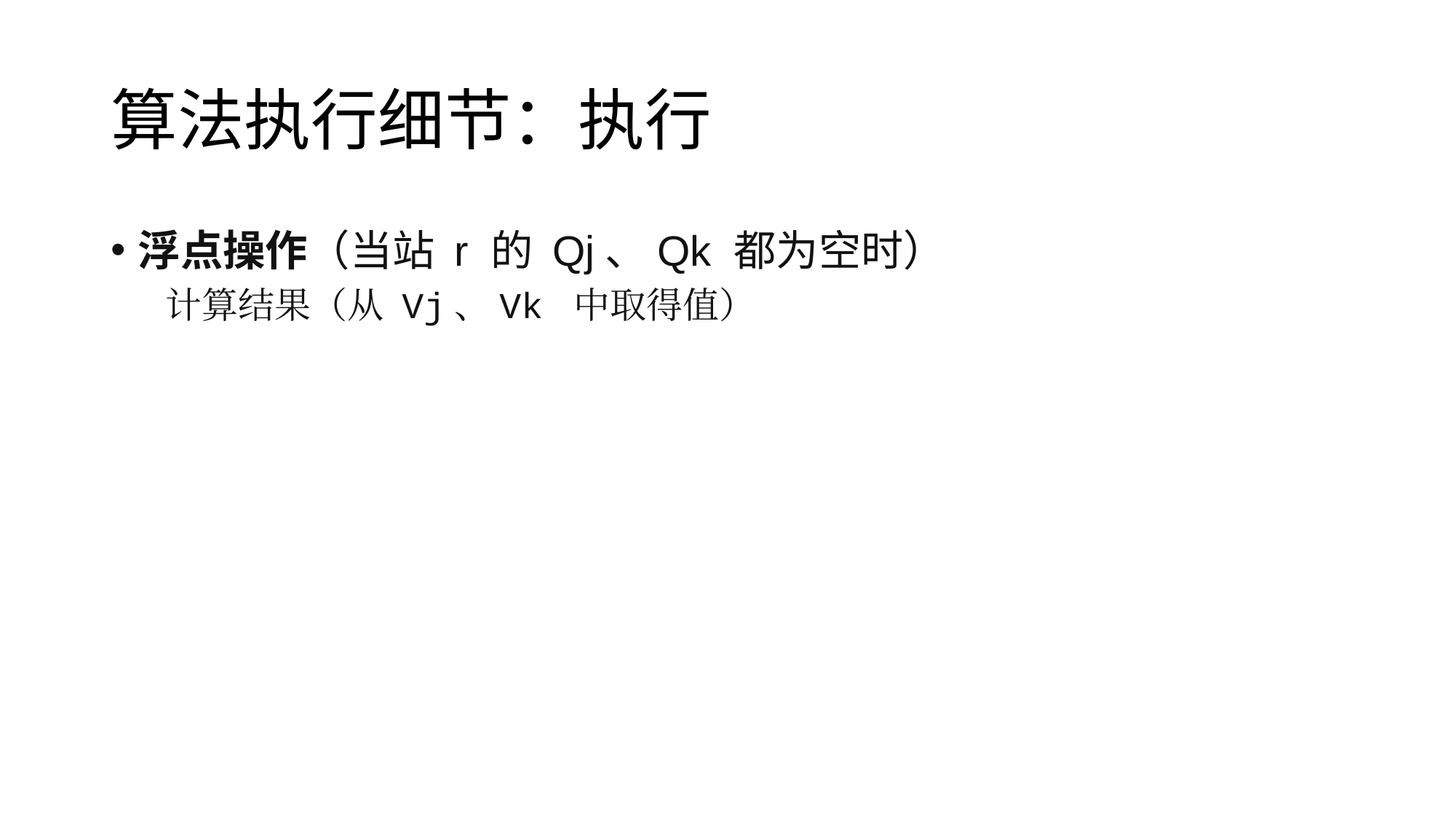

# 算法执行细节：执行
浮点操作（当站 r 的 Qj、Qk 都为空时）
计算结果（从 Vj、Vk 中取得值）